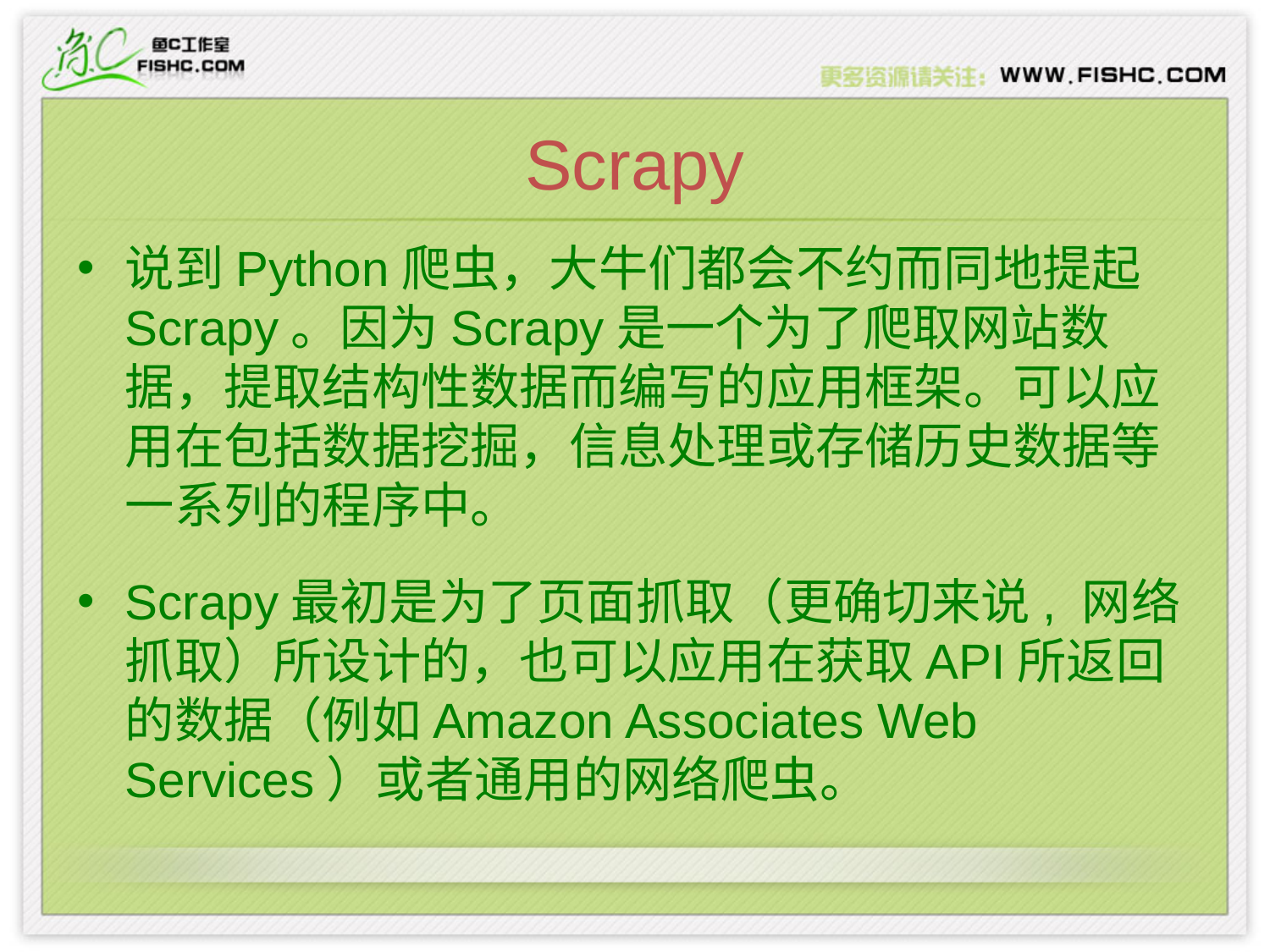

# Scrapy
说到Python爬虫，大牛们都会不约而同地提起Scrapy。因为Scrapy是一个为了爬取网站数据，提取结构性数据而编写的应用框架。可以应用在包括数据挖掘，信息处理或存储历史数据等一系列的程序中。

Scrapy最初是为了页面抓取（更确切来说, 网络抓取）所设计的，也可以应用在获取API所返回的数据（例如Amazon Associates Web Services）或者通用的网络爬虫。